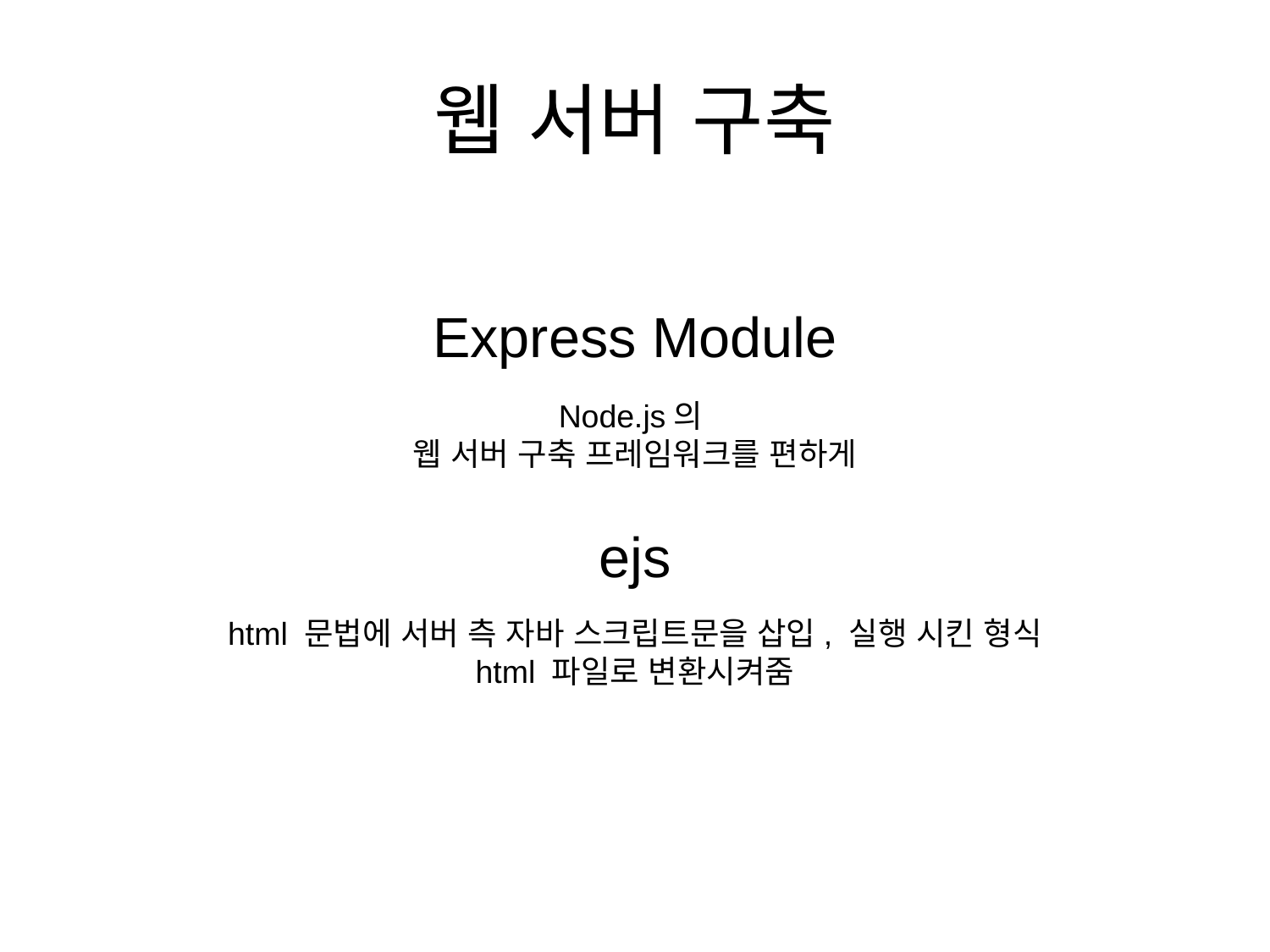

웹 서버 구축
# Express Module
Node.js의
웹 서버 구축 프레임워크를 편하게
ejs
html 문법에 서버 측 자바 스크립트문을 삽입, 실행 시킨 형식
html 파일로 변환시켜줌